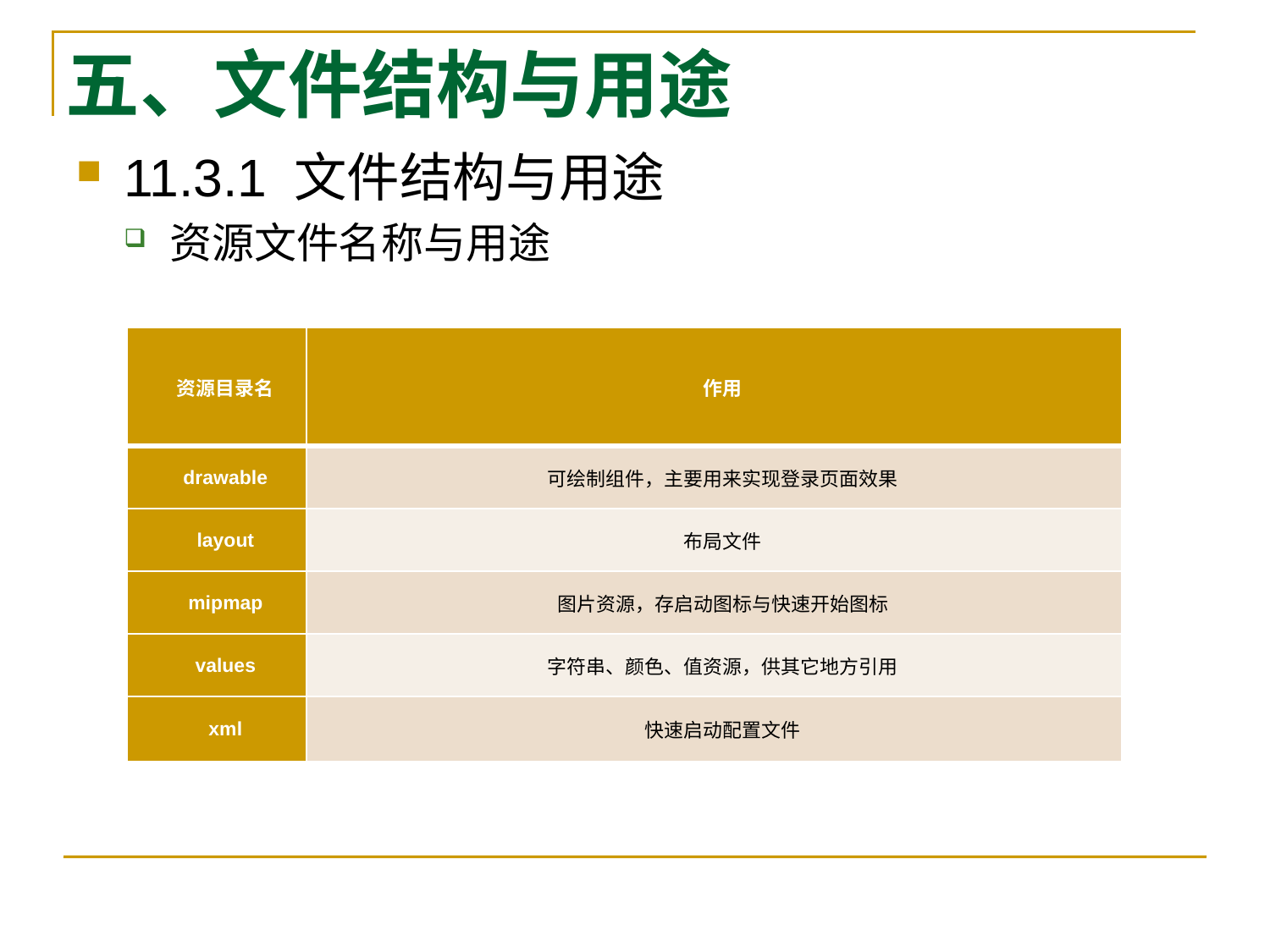

# 五、文件结构与用途
11.3.1 文件结构与用途
资源文件名称与用途

| 资源目录名 | 作用 |
| --- | --- |
| drawable | 可绘制组件，主要用来实现登录页面效果 |
| layout | 布局文件 |
| mipmap | 图片资源，存启动图标与快速开始图标 |
| values | 字符串、颜色、值资源，供其它地方引用 |
| xml | 快速启动配置文件 |